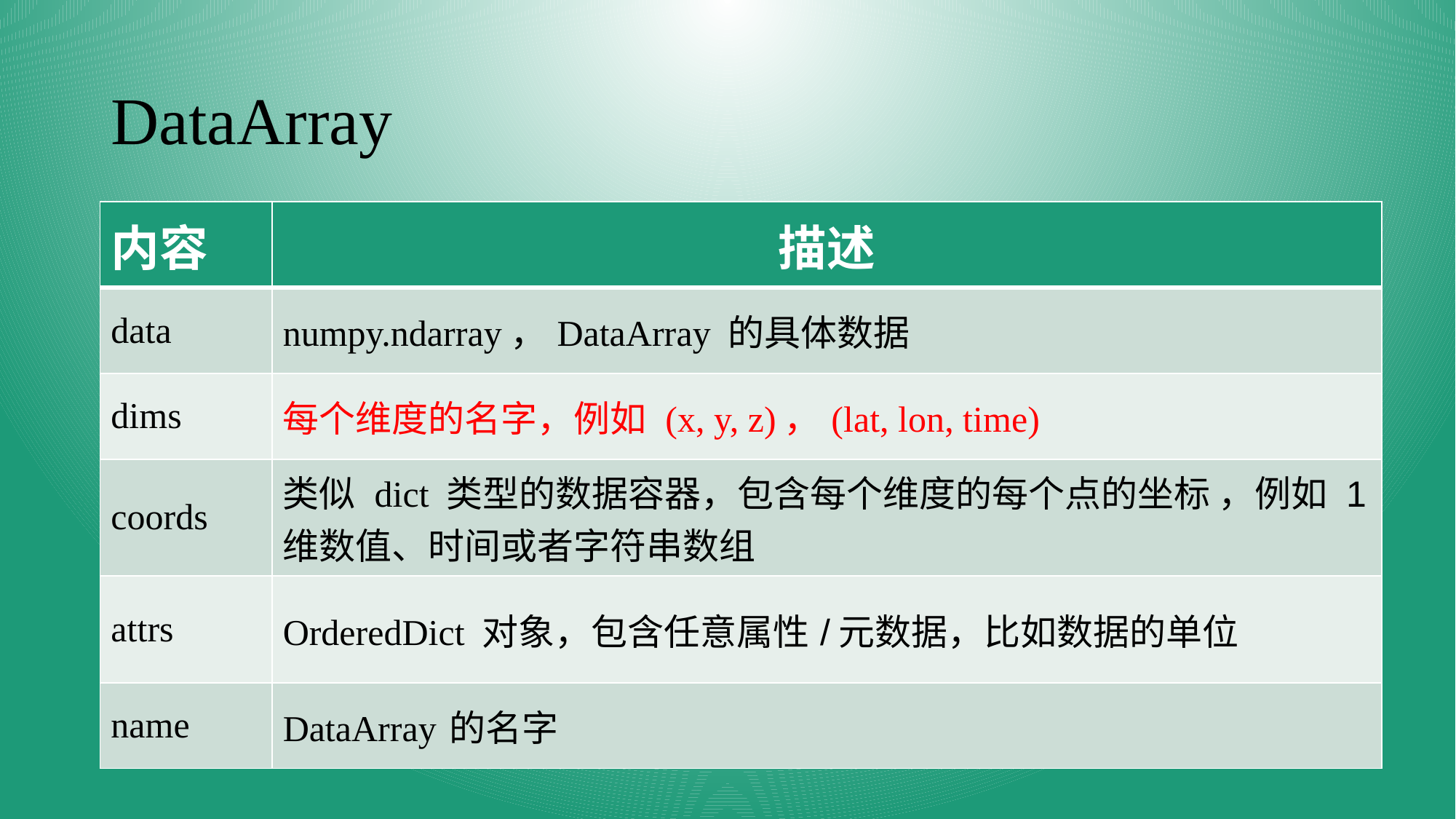

# DataArray
| 内容 | 描述 |
| --- | --- |
| data | numpy.ndarray，DataArray 的具体数据 |
| dims | 每个维度的名字，例如 (x, y, z)，(lat, lon, time) |
| coords | 类似 dict 类型的数据容器，包含每个维度的每个点的坐标 ，例如 1维数值、时间或者字符串数组 |
| attrs | OrderedDict 对象，包含任意属性/元数据，比如数据的单位 |
| name | DataArray 的名字 |